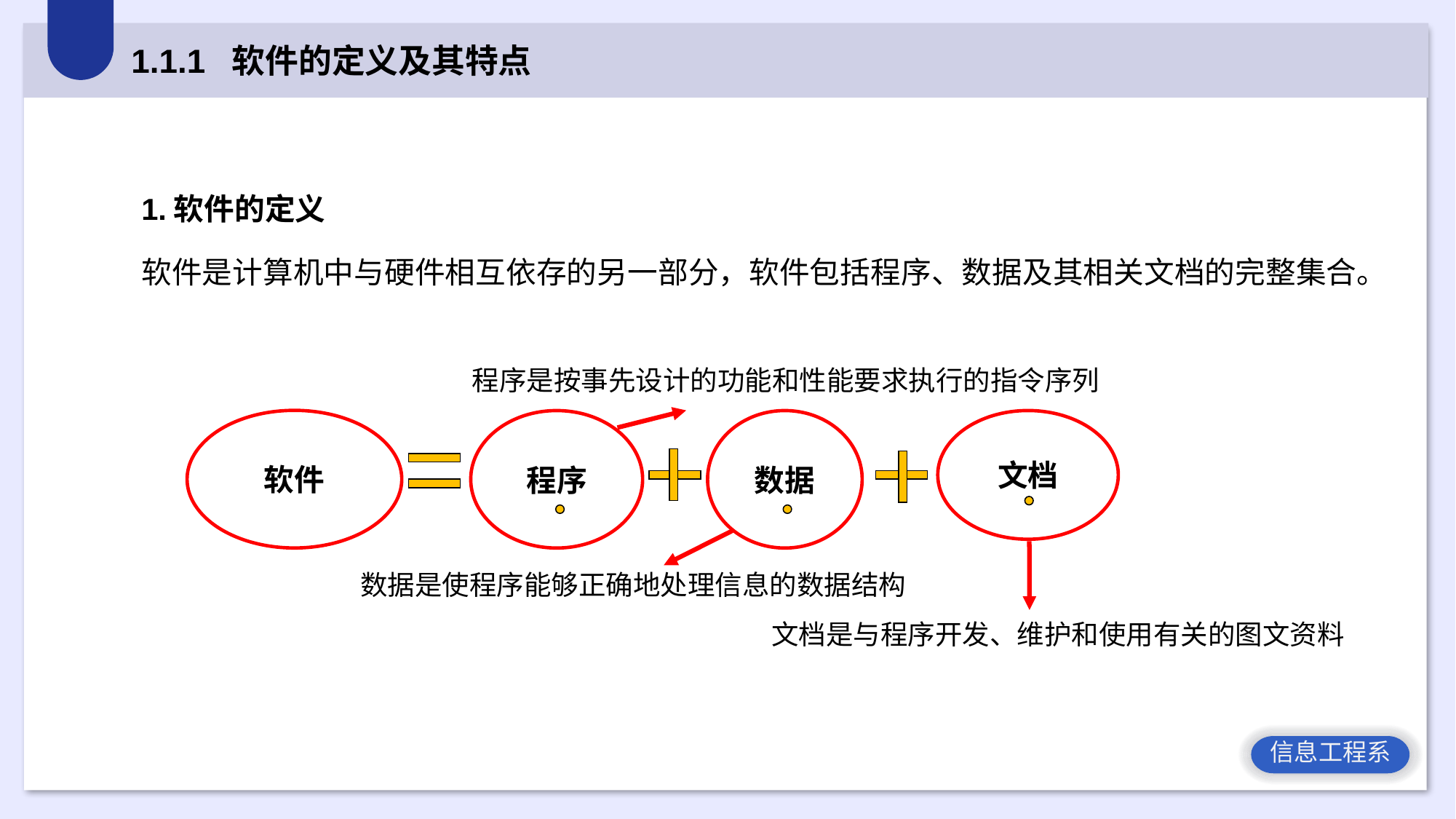

1.1.1  软件的定义及其特点
1.软件的定义
软件是计算机中与硬件相互依存的另一部分，软件包括程序、数据及其相关文档的完整集合。
程序是按事先设计的功能和性能要求执行的指令序列
软件

程序
数据
文档

数据是使程序能够正确地处理信息的数据结构
文档是与程序开发、维护和使用有关的图文资料